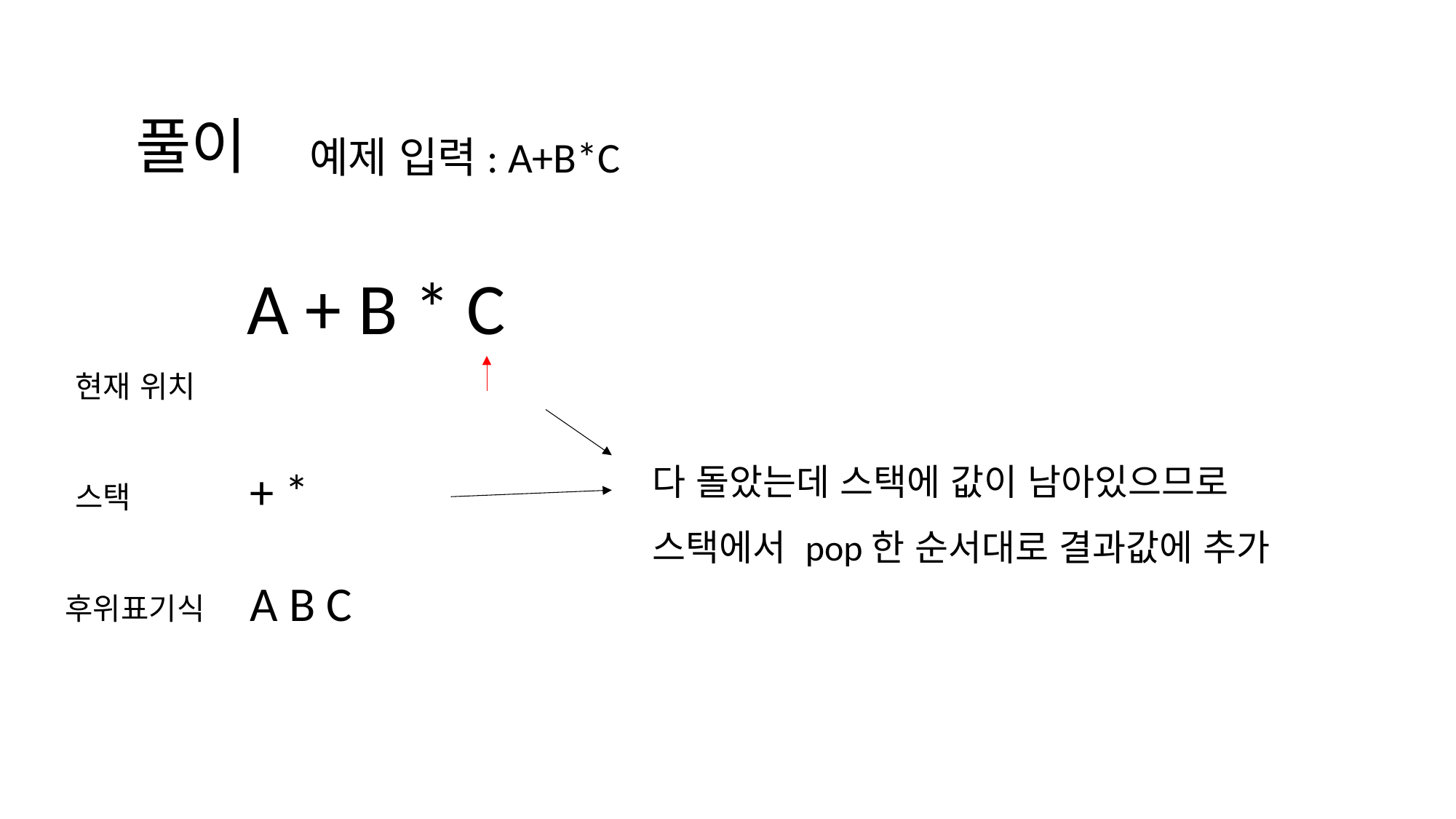

풀이
예제 입력: A+B*C
A + B * C
현재 위치
다 돌았는데 스택에 값이 남아있으므로 스택에서 pop한 순서대로 결과값에 추가
+ *
스택
A B C
후위표기식